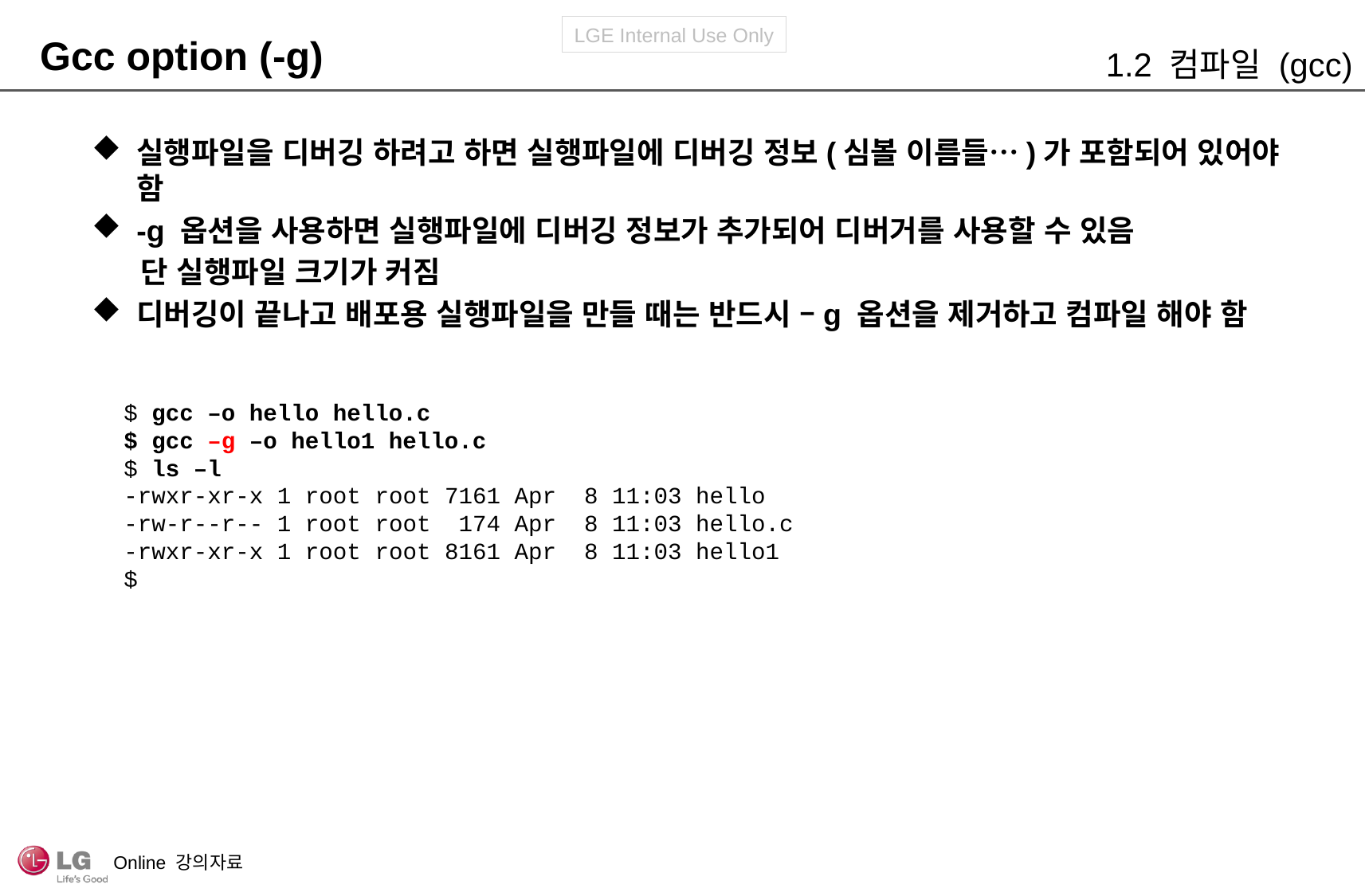

Gcc option (-g)
1.2 컴파일 (gcc)
실행파일을 디버깅 하려고 하면 실행파일에 디버깅 정보(심볼 이름들…)가 포함되어 있어야 함
-g 옵션을 사용하면 실행파일에 디버깅 정보가 추가되어 디버거를 사용할 수 있음
     단 실행파일 크기가 커짐
디버깅이 끝나고 배포용 실행파일을 만들 때는 반드시 –g 옵션을 제거하고 컴파일 해야 함

$ gcc –o hello hello.c
$ gcc –g –o hello1 hello.c
$ ls –l
-rwxr-xr-x 1 root root 7161 Apr  8 11:03 hello
-rw-r--r-- 1 root root  174 Apr  8 11:03 hello.c
-rwxr-xr-x 1 root root 8161 Apr  8 11:03 hello1
$